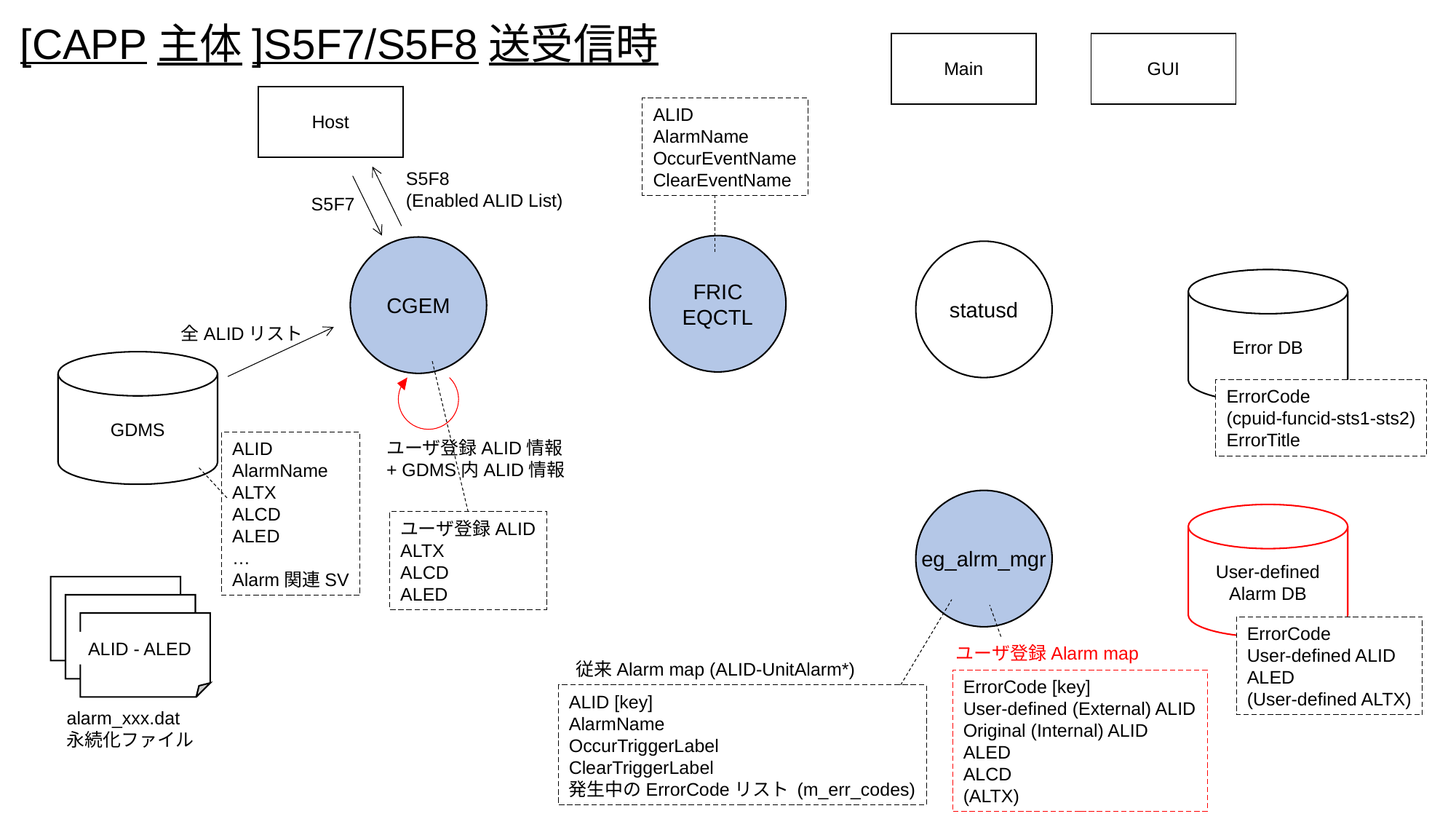

# [CAPP主体]S5F7/S5F8送受信時
| GUI |
| --- |
| Main |
| --- |
| Host |
| --- |
ALID
AlarmName
OccurEventName
ClearEventName
S5F8
(Enabled ALID List)
S5F7
FRIC
EQCTL
CGEM
statusd
Error DB
全ALIDリスト
GDMS

ErrorCode
(cpuid-funcid-sts1-sts2)
ErrorTitle
ユーザ登録ALID情報
+ GDMS内ALID情報
ALID
AlarmName
ALTX
ALCD
ALED
…
Alarm関連SV
eg_alrm_mgr
User-defined
Alarm DB
ユーザ登録ALID
ALTX
ALCD
ALED

ALID - ALED
alarm_xxx.dat
永続化ファイル
ErrorCode
User-defined ALID
ALED
(User-defined ALTX)
ユーザ登録Alarm map
ErrorCode [key]
User-defined (External) ALID
Original (Internal) ALID
ALED
ALCD
(ALTX)
従来Alarm map (ALID-UnitAlarm*)
ALID [key]
AlarmName
OccurTriggerLabel
ClearTriggerLabel
発生中のErrorCodeリスト (m_err_codes)